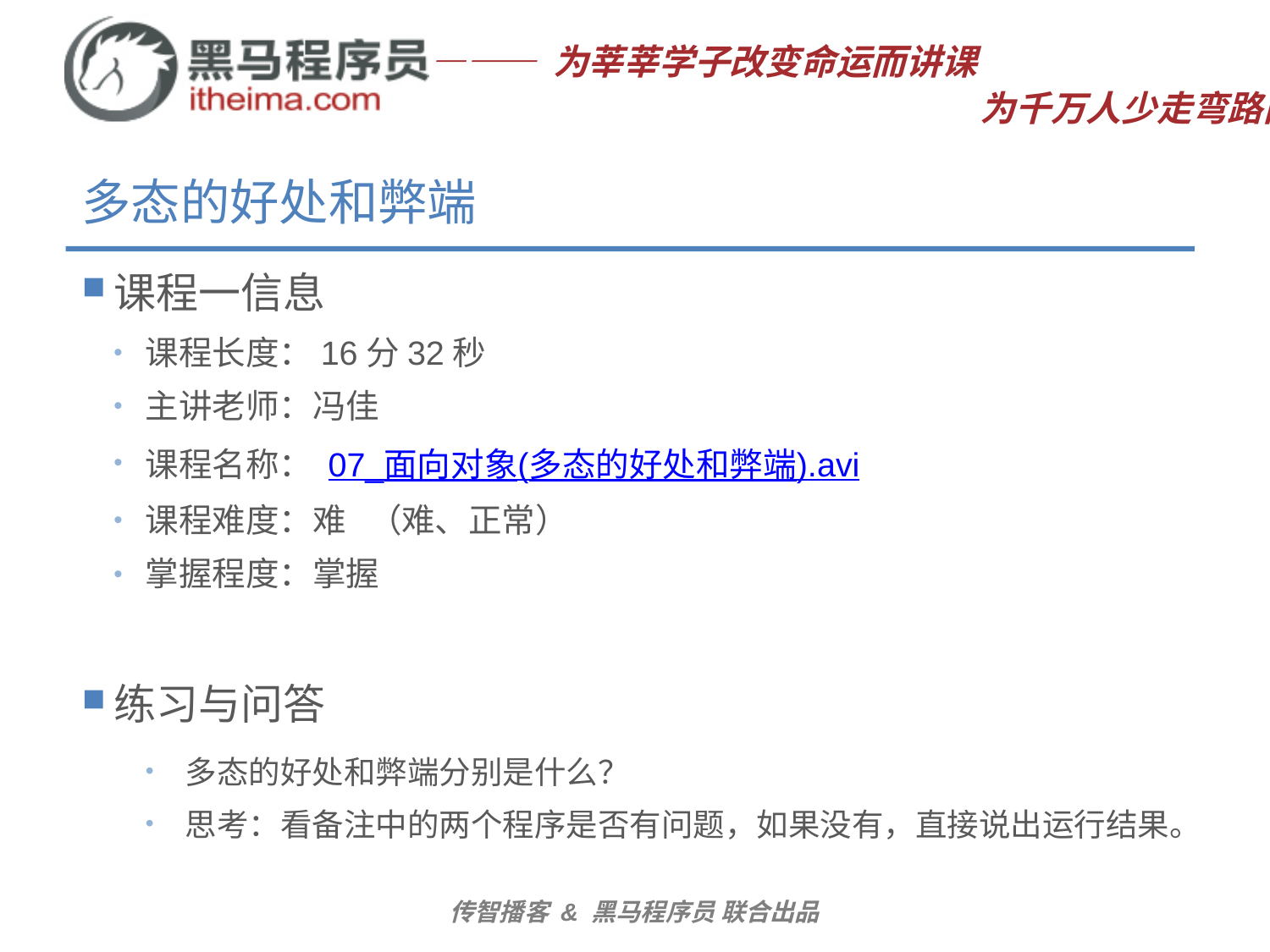

# 多态的好处和弊端
课程一信息
课程长度：16分32秒
主讲老师：冯佳
课程名称： 07_面向对象(多态的好处和弊端).avi
课程难度：难   （难、正常）
掌握程度：掌握

练习与问答
多态的好处和弊端分别是什么？
思考：看备注中的两个程序是否有问题，如果没有，直接说出运行结果。